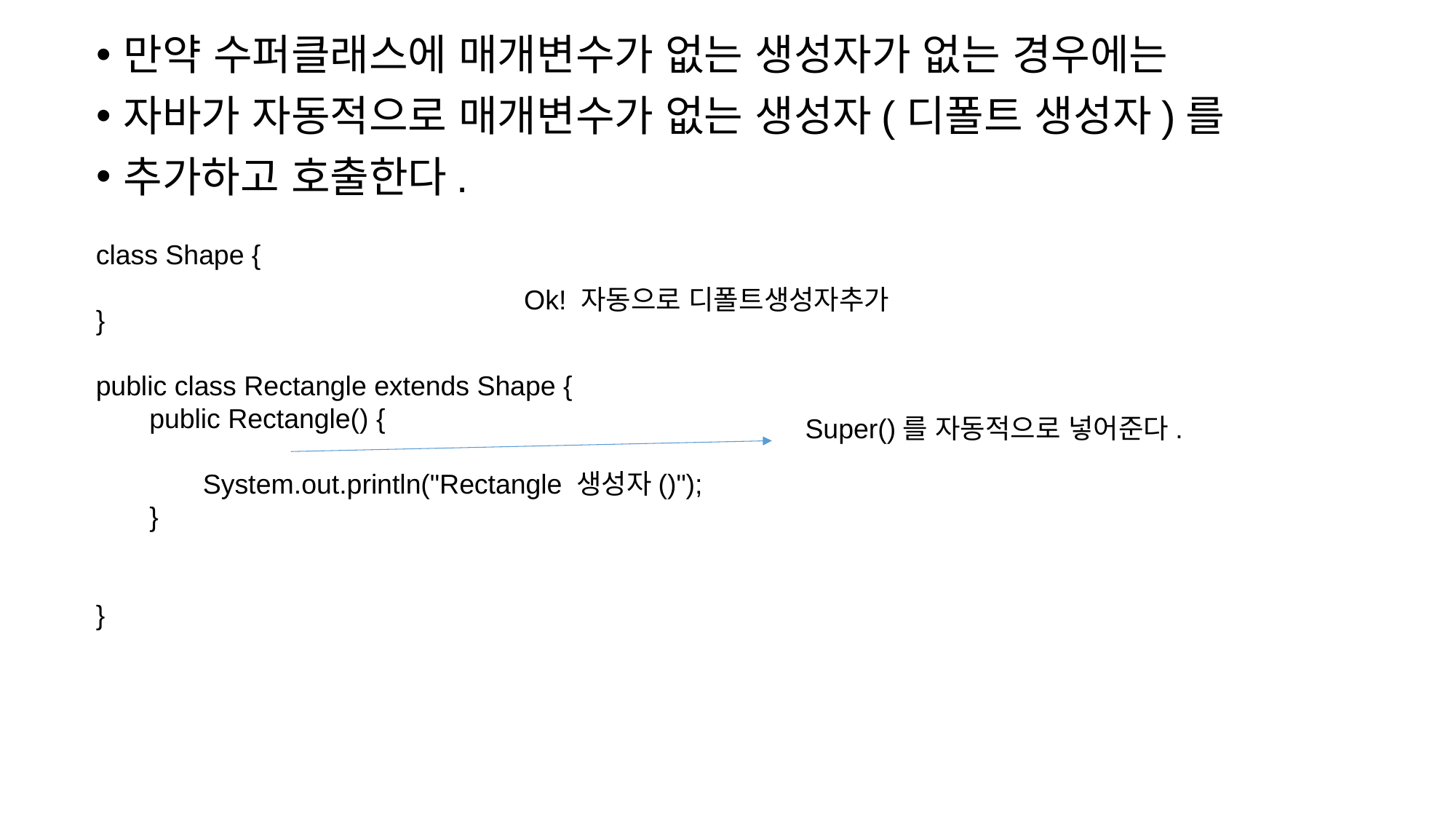

만약 수퍼클래스에 매개변수가 없는 생성자가 없는 경우에는
자바가 자동적으로 매개변수가 없는 생성자(디폴트 생성자)를
추가하고 호출한다.
class Shape {

}

public class Rectangle extends Shape {
       public Rectangle() {

              System.out.println("Rectangle 생성자()");
       }

}

Ok! 자동으로 디폴트생성자추가
Super()를 자동적으로 넣어준다.